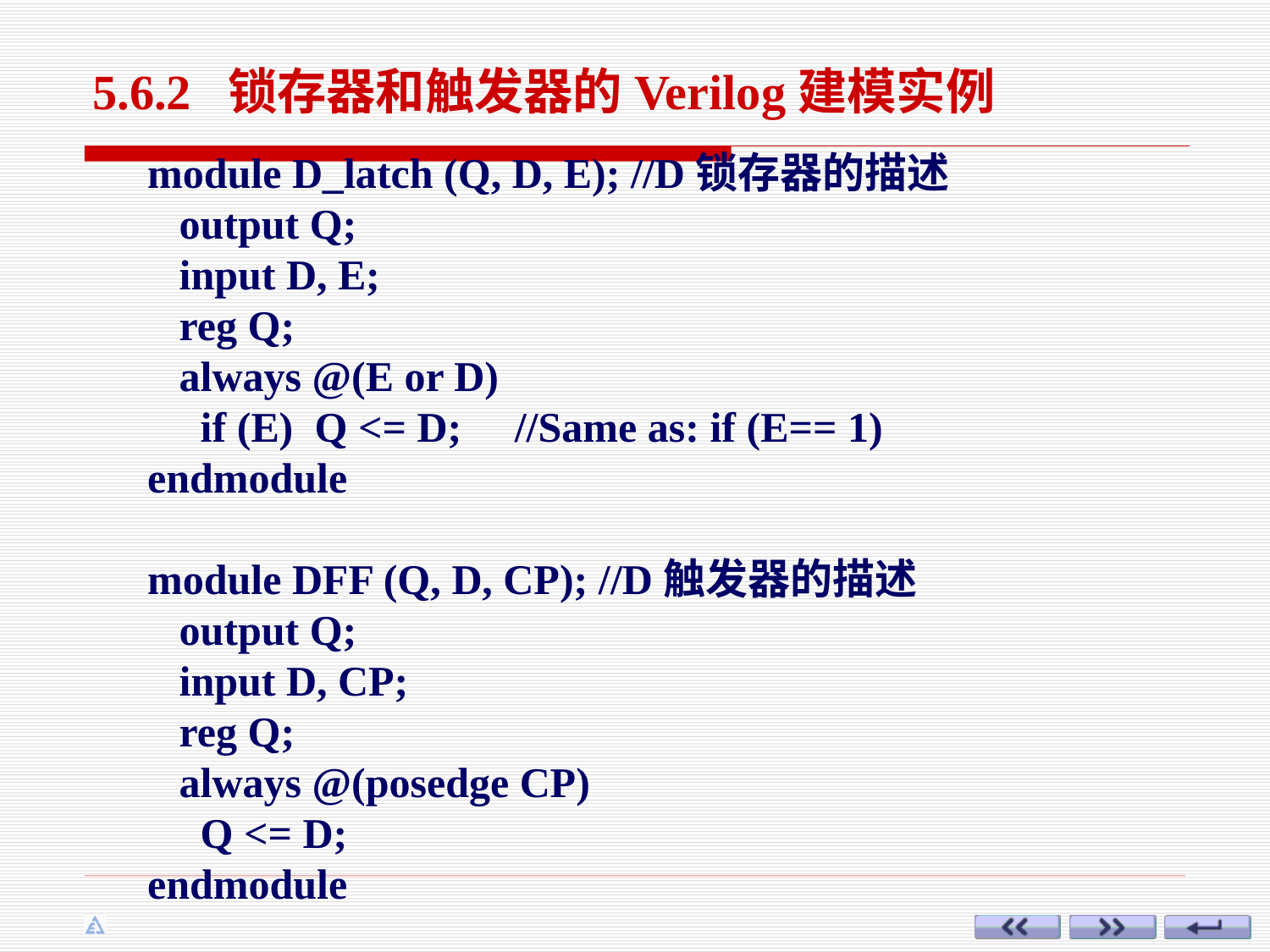

5.6.2  锁存器和触发器的Verilog建模实例

module D_latch (Q, D, E); //D锁存器的描述
   output Q;
   input D, E;
   reg Q;
   always @(E or D)
     if (E)  Q <= D;     //Same as: if (E== 1)
endmodule

module DFF (Q, D, CP); //D触发器的描述
   output Q;
   input D, CP;
   reg Q;
   always @(posedge CP)
     Q <= D;
endmodule